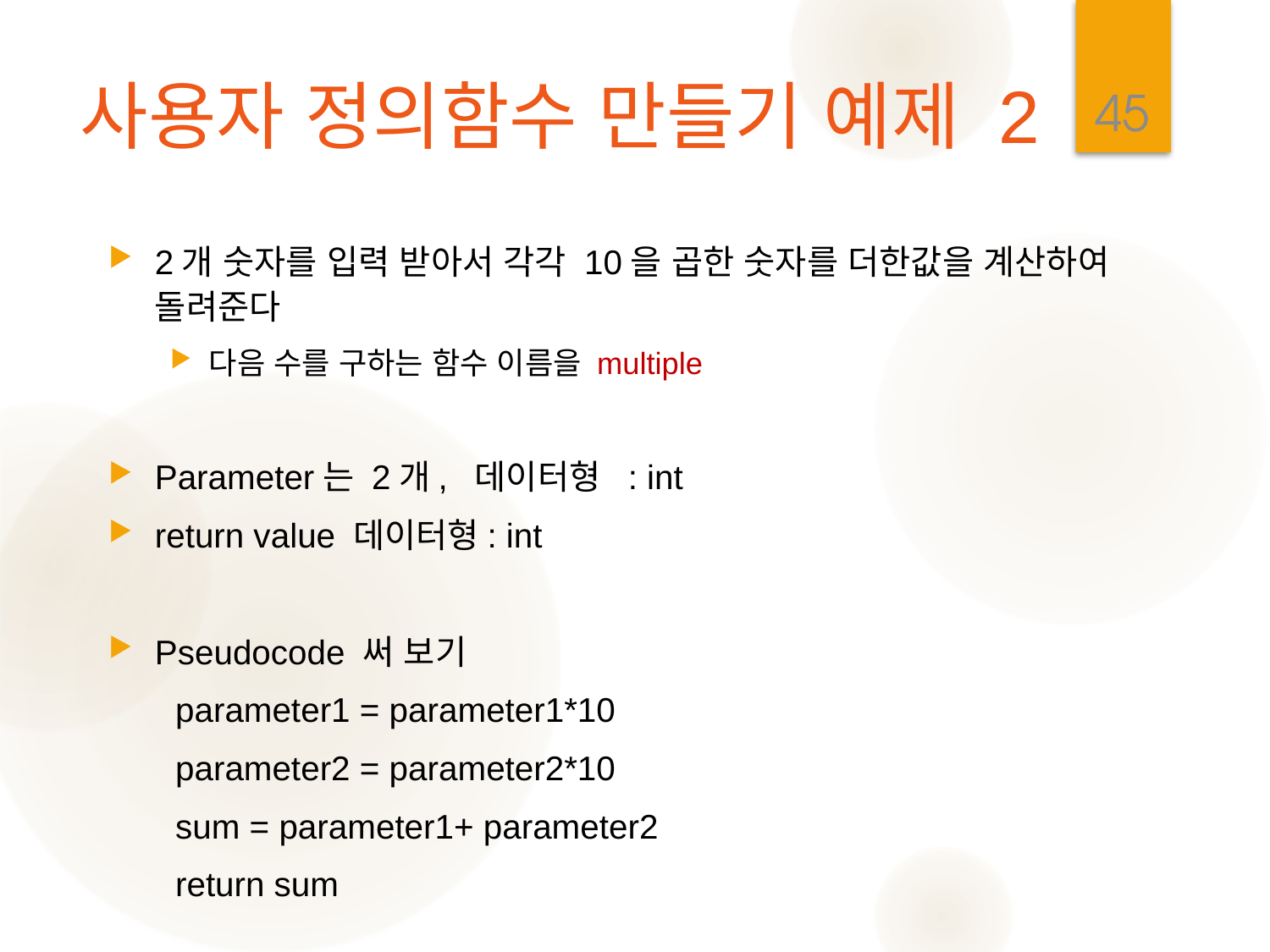

45
# 사용자 정의함수 만들기 예제 2
2개 숫자를 입력 받아서 각각 10을 곱한 숫자를 더한값을 계산하여 돌려준다
다음 수를 구하는 함수 이름을 multiple

Parameter는 2개,  데이터형  : int
return value 데이터형: int

Pseudocode 써 보기
       parameter1 = parameter1*10
       parameter2 = parameter2*10
       sum = parameter1+ parameter2
       return sum